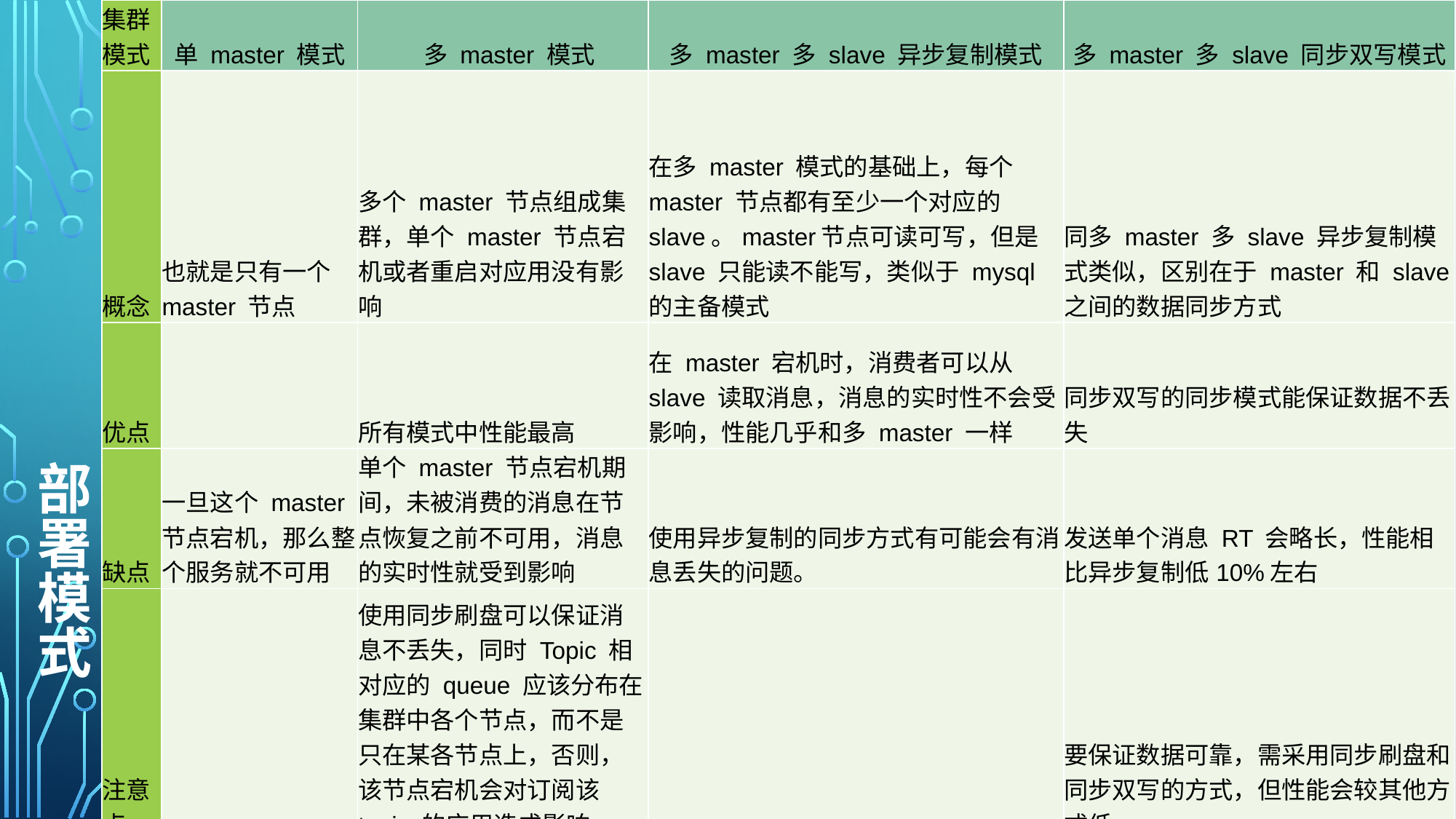

| 集群模式 | 单 master 模式 | 多 master 模式 | 多 master 多 slave 异步复制模式 | 多 master 多 slave 同步双写模式 |
| --- | --- | --- | --- | --- |
| 概念 | 也就是只有一个 master 节点 | 多个 master 节点组成集群，单个 master 节点宕机或者重启对应用没有影响 | 在多 master 模式的基础上，每个 master 节点都有至少一个对应的 slave。master节点可读可写，但是 slave 只能读不能写，类似于 mysql 的主备模式 | 同多 master 多 slave 异步复制模式类似，区别在于 master 和 slave 之间的数据同步方式 |
| 优点 |  | 所有模式中性能最高 | 在 master 宕机时，消费者可以从 slave 读取消息，消息的实时性不会受影响，性能几乎和多 master 一样 | 同步双写的同步模式能保证数据不丢失 |
| 缺点 | 一旦这个 master 节点宕机，那么整个服务就不可用 | 单个 master 节点宕机期间，未被消费的消息在节点恢复之前不可用，消息的实时性就受到影响 | 使用异步复制的同步方式有可能会有消息丢失的问题。 | 发送单个消息 RT 会略长，性能相比异步复制低10%左右 |
| 注意点 |  | 使用同步刷盘可以保证消息不丢失，同时 Topic 相对应的 queue 应该分布在集群中各个节点，而不是只在某各节点上，否则，该节点宕机会对订阅该 topic 的应用造成影响。 |  | 要保证数据可靠，需采用同步刷盘和同步双写的方式，但性能会较其他方式低 |
# 部署模式